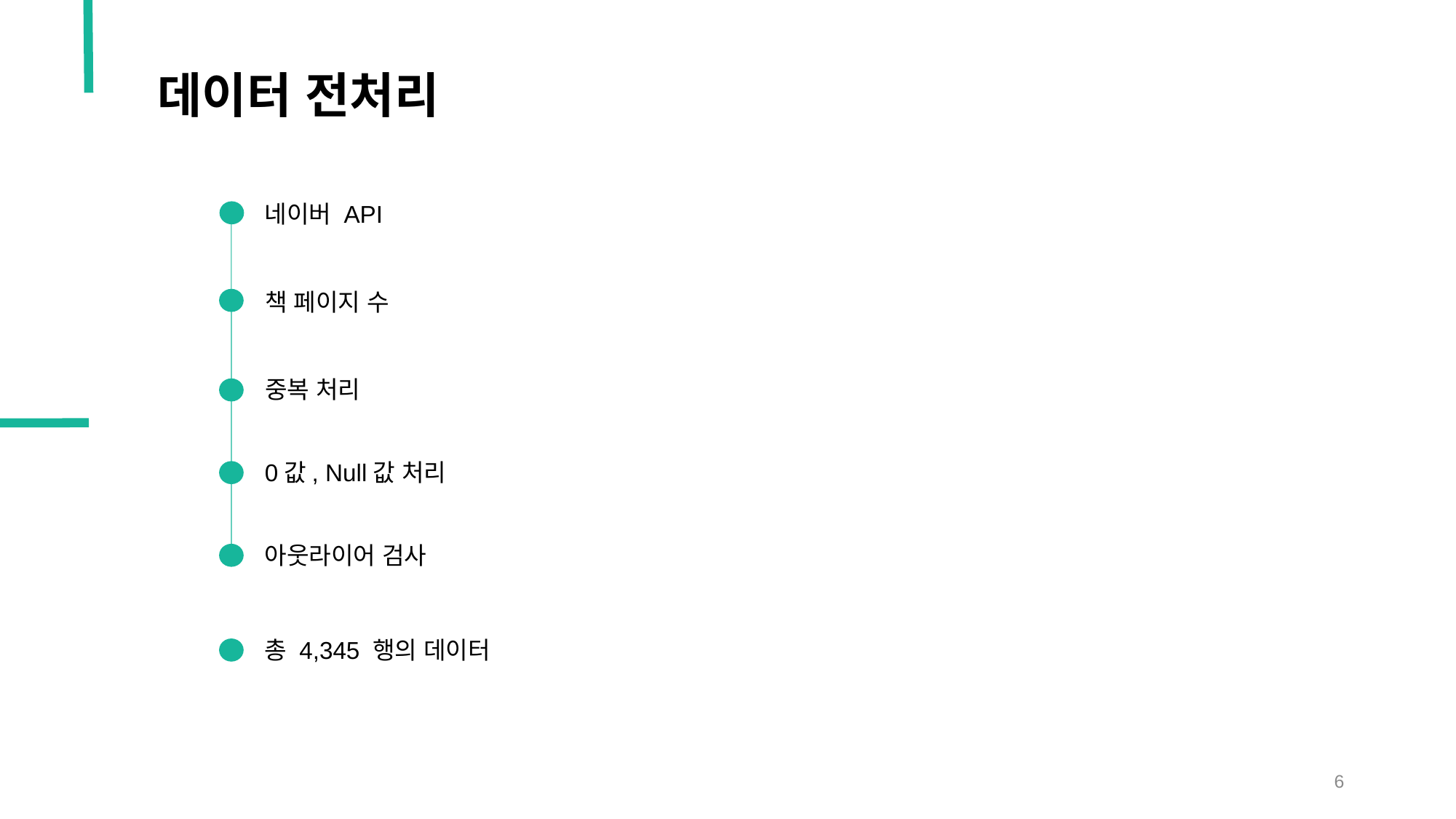

데이터 전처리
네이버 API

책 페이지 수

중복 처리

0값, Null값 처리

아웃라이어 검사

총 4,345 행의 데이터

6